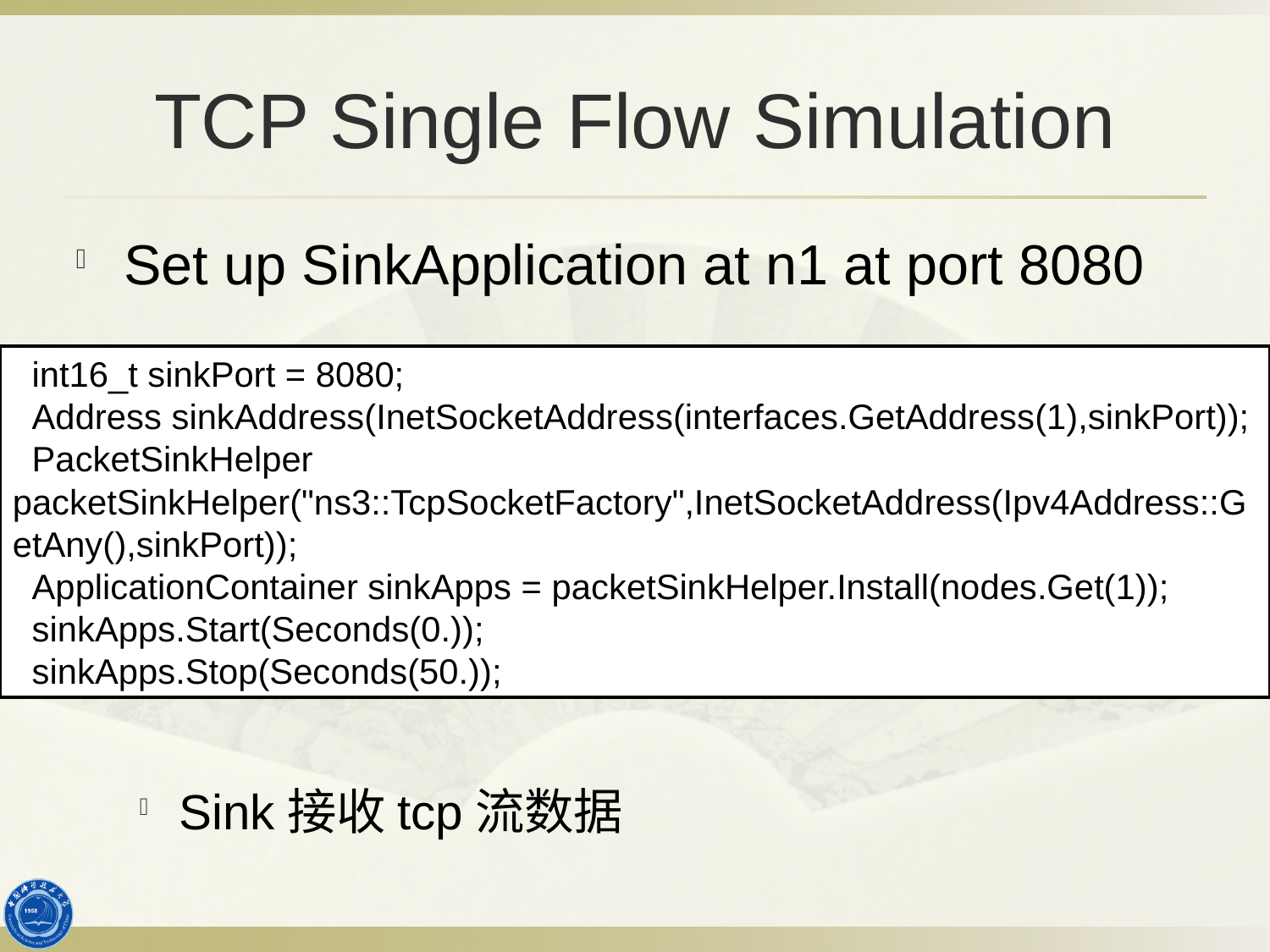

# TCP Single Flow Simulation
Set up SinkApplication at n1 at port 8080

Sink接收tcp流数据
  int16_t sinkPort = 8080;
  Address sinkAddress(InetSocketAddress(interfaces.GetAddress(1),sinkPort));
  PacketSinkHelper packetSinkHelper("ns3::TcpSocketFactory",InetSocketAddress(Ipv4Address::GetAny(),sinkPort));
  ApplicationContainer sinkApps = packetSinkHelper.Install(nodes.Get(1));
  sinkApps.Start(Seconds(0.));
  sinkApps.Stop(Seconds(50.));